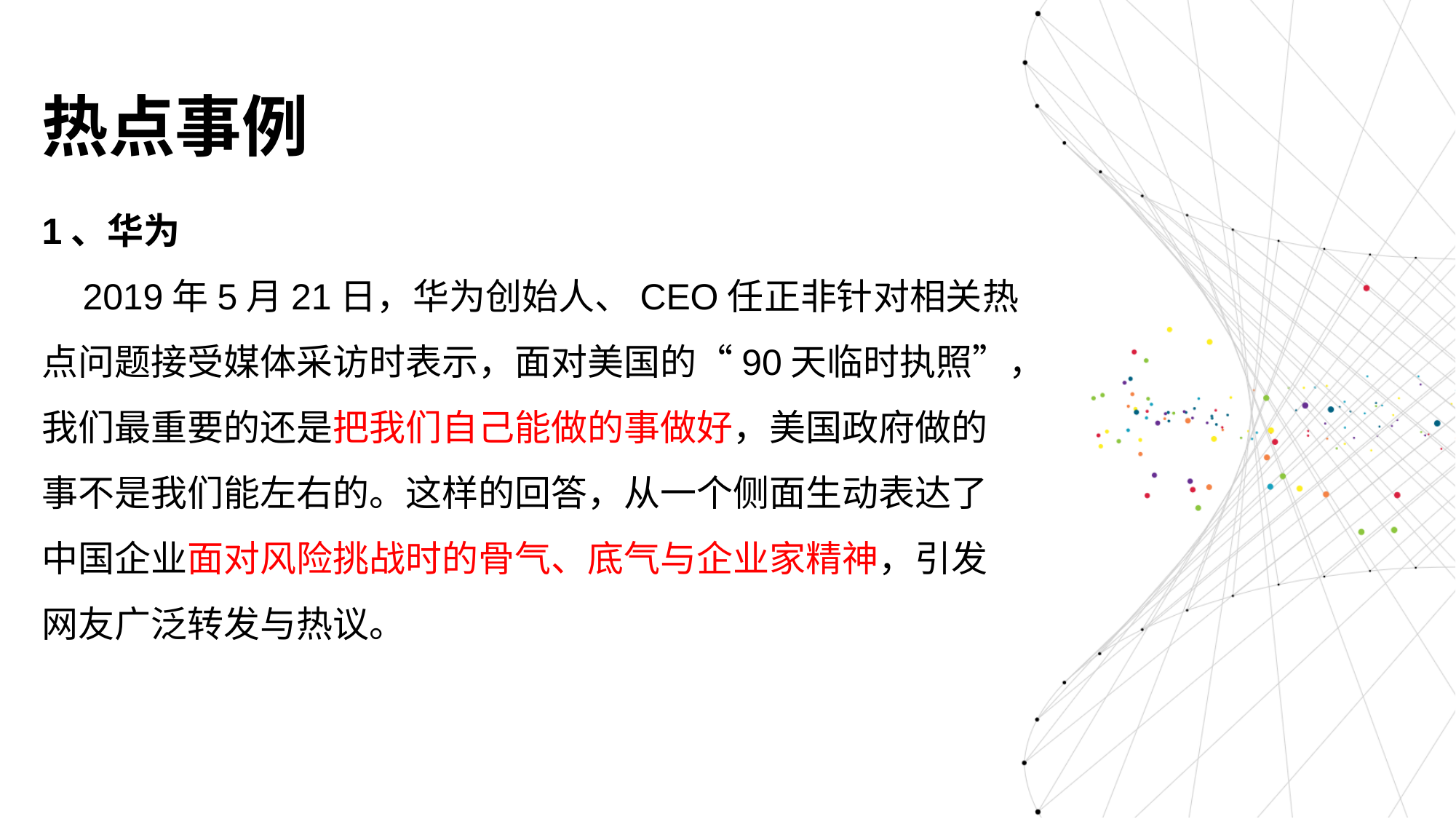

热点事例
1、华为
    2019年5月21日，华为创始人、CEO任正非针对相关热点问题接受媒体采访时表示，面对美国的“90天临时执照”，我们最重要的还是把我们自己能做的事做好，美国政府做的事不是我们能左右的。这样的回答，从一个侧面生动表达了中国企业面对风险挑战时的骨气、底气与企业家精神，引发网友广泛转发与热议。